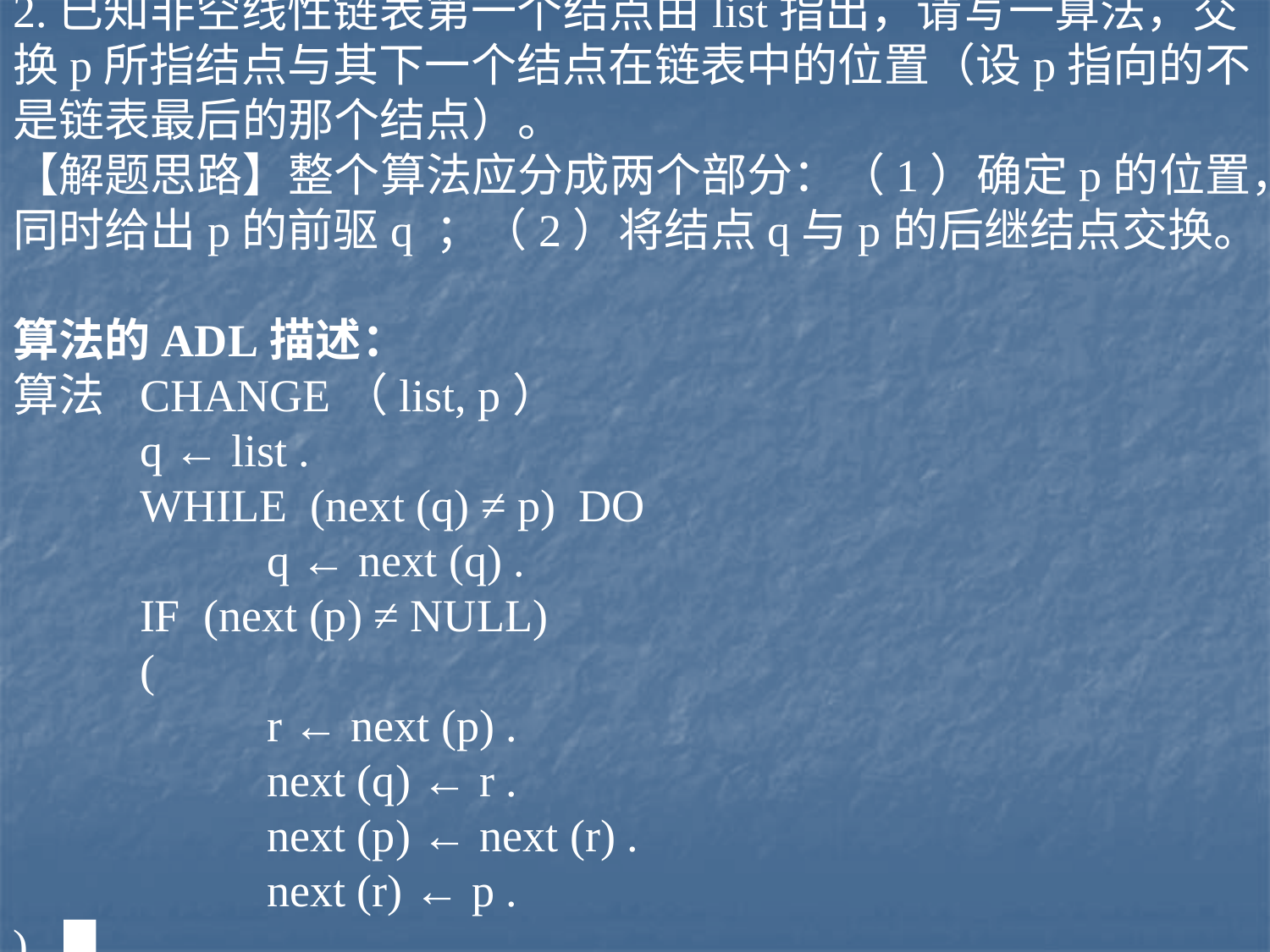

# 2.已知非空线性链表第一个结点由list指出，请写一算法，交换p所指结点与其下一个结点在链表中的位置（设p指向的不是链表最后的那个结点）。 【解题思路】整个算法应分成两个部分：（1）确定p的位置，同时给出p的前驱q ；（2）将结点q与p的后继结点交换。 算法的ADL描述： 算法	CHANGE（list, p） q ← list . WHILE  (next (q) ≠ p)  DO q ← next (q) . IF  (next (p) ≠ NULL) ( r ← next (p) . next (q) ← r . next (p) ← next (r) . next (r) ← p . ) . █